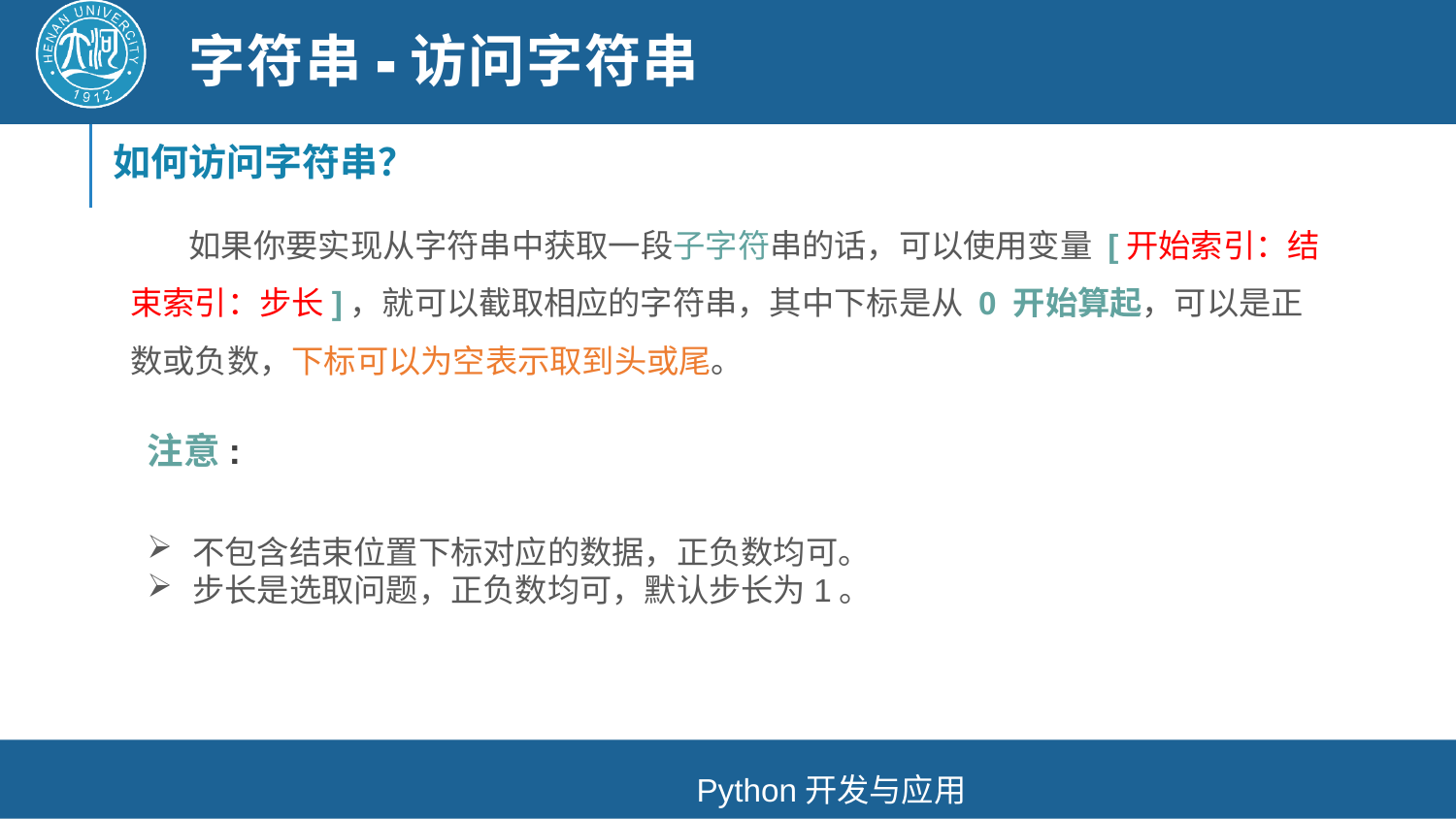

# 字符串-访问字符串
如何访问字符串？
       如果你要实现从字符串中获取一段子字符串的话，可以使用变量 [开始索引：结束索引：步长]，就可以截取相应的字符串，其中下标是从 0 开始算起，可以是正数或负数，下标可以为空表示取到头或尾。
注意:
不包含结束位置下标对应的数据，正负数均可。
步长是选取问题，正负数均可，默认步长为1。

Python开发与应用
23